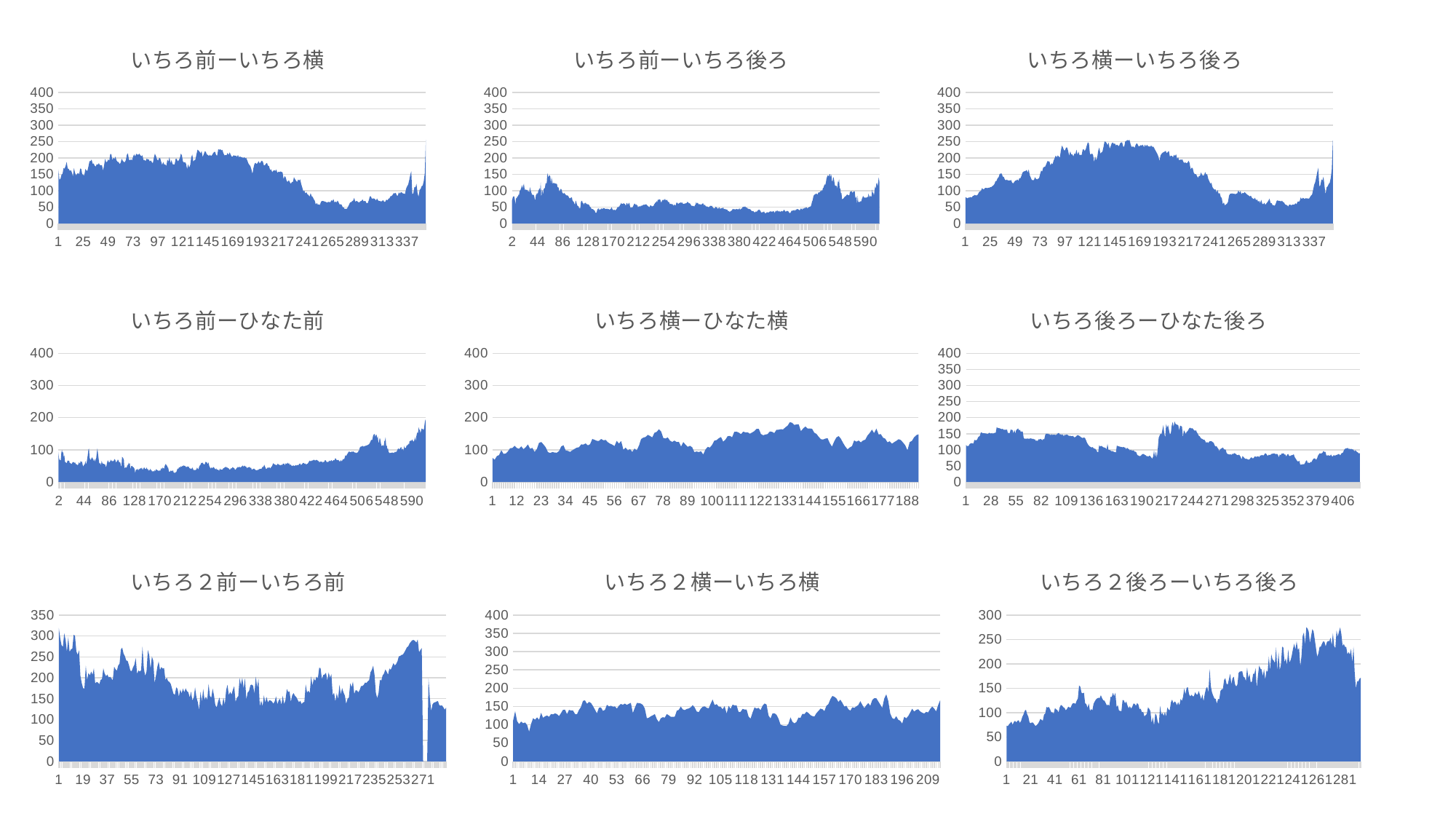

### Chart: いちろ前ーいちろ横

| Category |  |
|---|---|

### Chart: いちろ前ーいちろ後ろ

| Category |  |
|---|---|

### Chart: いちろ横ーいちろ後ろ

| Category |  |
|---|---|

### Chart: いちろ前ーひなた前

| Category |  |
|---|---|
| 1 | 93.70165420097983 |
| 2 | 75.39230729988306 |
| 3 | 68.39590631024637 |
| 4 | 68.92024376045111 |
| 5 | 66.82065548915246 |
| 6 | 90.97252332435328 |
| 7 | 100.11992808627062 |
| 8 | 89.94442728707543 |
| 9 | 93.8829057922687 |
| 10 | 77.60154637634484 |
| 11 | 82.78888814327681 |
| 12 | 62.70566162636353 |
| 13 | 61.78996682310163 |
| 14 | 59.682493245507096 |
| 15 | 58.74521257089806 |
| 16 | 65.09992319503918 |
| 17 | 67.17142249498666 |
| 18 | 65.07687761409578 |
| 19 | 66.0 |
| 20 | 58.22370651203855 |
| 21 | 59.52310475773252 |
| 22 | 56.40921910468182 |
| 23 | 56.1159513863928 |
| 24 | 59.11852501542981 |
| 25 | 62.14499175315739 |
| 26 | 61.644140029689765 |
| 27 | 61.78996682310163 |
| 28 | 58.80476171195663 |
| 29 | 60.83584469702052 |
| 30 | 54.954526656136345 |
| 31 | 55.95533933415113 |
| 32 | 53.563046963368315 |
| 33 | 52.754146756439916 |
| 34 | 54.24020648928247 |
| 35 | 61.14736298484179 |
| 36 | 59.16924876994806 |
| 37 | 57.12267500739089 |
| 38 | 65.55150646628954 |
| 39 | 62.056425936400814 |
| 40 | 63.99218702310463 |
| 41 | 58.1033561853358 |
| 42 | 48.948953002081666 |
| 43 | 49.76946855251722 |
| 44 | 54.2125446737192 |
| 45 | 55.37147279962851 |
| 46 | 65.84071688552609 |
| 47 | 55.78530272392541 |
| 48 | 59.27900134111572 |
| 49 | 71.84705978674423 |
| 50 | 83.94641147779933 |
| 51 | 100.4937809021036 |
| 52 | 103.6532681587995 |
| 53 | 76.47875521999558 |
| 54 | 69.3757882838098 |
| 55 | 69.21704992268884 |
| 56 | 73.20519107276478 |
| 57 | 76.83749084919418 |
| 58 | 73.70888684548153 |
| 59 | 70.3846574190711 |
| 60 | 64.66065264130884 |
| 61 | 71.37926869897169 |
| 62 | 62.40192304729078 |
| 63 | 70.32780389006896 |
| 64 | 74.31688906298487 |
| 65 | 91.14823092084673 |
| 66 | 104.87611739571598 |
| 67 | 88.09653795694811 |
| 68 | 72.9657453878188 |
| 69 | 58.42944463196617 |
| 70 | 57.14017850864661 |
| 71 | 59.590267661758325 |
| 72 | 50.90186637049765 |
| 73 | 65.4446330878247 |
| 74 | 59.74947698515862 |
| 75 | 56.178287620752556 |
| 76 | 56.83308895353129 |
| 77 | 56.36488268416781 |
| 78 | 54.46099521676041 |
| 79 | 55.072679252057455 |
| 80 | 45.17742799230607 |
| 81 | 49.98999899979995 |
| 82 | 58.86425061104575 |
| 83 | 66.40783086353596 |
| 84 | 66.90291473471092 |
| 85 | 61.07372593840988 |
| 86 | 60.975404877704584 |
| 87 | 63.99218702310463 |
| 88 | 70.09992867328754 |
| 89 | 63.89053137985315 |
| 90 | 67.67569726275453 |
| 91 | 64.1404708432983 |
| 92 | 65.03076195155643 |
| 93 | 64.71475874945375 |
| 94 | 70.09279563550022 |
| 95 | 71.4142842854285 |
| 96 | 67.29041536504289 |
| 97 | 60.21627686929839 |
| 98 | 63.17436188834834 |
| 99 | 65.23036102920173 |
| 100 | 70.07852738178792 |
| 101 | 67.38694235532579 |
| 102 | 62.20932405998316 |
| 103 | 61.04096984812741 |
| 104 | 61.04096984812741 |
| 105 | 52.716221412388805 |
| 106 | 46.216880033165374 |
| 107 | 77.9487010796203 |
| 108 | 76.76587783644501 |
| 109 | 73.81056834898374 |
| 110 | 69.74955196988724 |
| 111 | 42.43819034784589 |
| 112 | 44.8998886412873 |
| 113 | 46.20606020859169 |
| 114 | 44.01136216933077 |
| 115 | 46.4327470649756 |
| 116 | 54.589376255824725 |
| 117 | 50.37856687124 |
| 118 | 59.841457201508724 |
| 119 | 55.97320787662612 |
| 120 | 58.71967302361279 |
| 121 | 38.40572873934304 |
| 122 | 48.518037882832814 |
| 123 | 50.15974481593781 |
| 124 | 49.79959839195493 |
| 125 | 46.78675026115834 |
| 126 | 46.486557196677836 |
| 127 | 43.93176527297759 |
| 128 | 39.7994974842648 |
| 129 | 27.640549922170507 |
| 130 | 37.78888725538237 |
| 131 | 39.585350825778974 |
| 132 | 36.55133376499413 |
| 133 | 41.557189510360296 |
| 134 | 37.86819245752297 |
| 135 | 37.21558813185679 |
| 136 | 40.8166632639171 |
| 137 | 41.31585652022719 |
| 138 | 43.726422218150894 |
| 139 | 40.607881008493905 |
| 140 | 45.31004303683677 |
| 141 | 39.02563260217571 |
| 142 | 39.382737335030434 |
| 143 | 43.069710934716056 |
| 144 | 46.20606020859169 |
| 145 | 41.38840417314975 |
| 146 | 41.340053217188775 |
| 147 | 40.13726448077895 |
| 148 | 45.32107677449864 |
| 149 | 39.230090491866065 |
| 150 | 41.2674205639267 |
| 151 | 33.63034344160047 |
| 152 | 38.45776904605882 |
| 153 | 35.298725189445584 |
| 154 | 41.2674205639267 |
| 155 | 37.20215047547655 |
| 156 | 37.66961640367472 |
| 157 | 32.43454948045371 |
| 158 | 33.28663395418648 |
| 159 | 34.14674215792775 |
| 160 | 32.01562118716424 |
| 161 | 36.09709129556009 |
| 162 | 34.40930106817051 |
| 163 | 36.30426972134269 |
| 164 | 40.149719799769464 |
| 165 | 37.64306044943742 |
| 166 | 36.851051545376556 |
| 167 | 35.25620512760839 |
| 168 | 35.09985754956849 |
| 169 | 35.63705936241092 |
| 170 | 35.6931365951495 |
| 171 | 35.566838487557476 |
| 172 | 43.174066289845804 |
| 173 | 39.102429592034305 |
| 174 | 43.829214001622255 |
| 175 | 44.598206241955516 |
| 176 | 42.60281680828159 |
| 177 | 41.6293165929973 |
| 178 | 49.44694126030446 |
| 179 | 53.88877434122992 |
| 180 | 56.418082207746124 |
| 181 | 51.87484939737175 |
| 182 | 51.146847410177685 |
| 183 | 45.24378410345447 |
| 184 | 44.24929377967517 |
| 185 | 32.87856444554719 |
| 186 | 31.25699921617557 |
| 187 | 32.863353450309965 |
| 188 | 35.4259791678367 |
| 189 | 35.298725189445584 |
| 190 | 33.075670817082454 |
| 191 | 35.2845575287547 |
| 192 | 35.94440151122286 |
| 193 | 29.68164415931166 |
| 194 | 29.0 |
| 195 | 27.386127875258307 |
| 196 | 30.95157508108432 |
| 197 | 29.816103031751148 |
| 198 | 33.31666249791537 |
| 199 | 39.6232255123179 |
| 200 | 42.118879377305376 |
| 201 | 41.0731055558257 |
| 202 | 46.61544808322666 |
| 203 | 45.18849411078001 |
| 204 | 45.803929962395145 |
| 205 | 49.47726750741192 |
| 206 | 46.238512086787566 |
| 207 | 48.76474136094644 |
| 208 | 51.03920062069938 |
| 209 | 48.46648326421054 |
| 210 | 52.78257288158659 |
| 211 | 49.35585071701227 |
| 212 | 50.44799302251776 |
| 213 | 47.19110085598767 |
| 214 | 46.9148164229596 |
| 215 | 46.67976006793523 |
| 216 | 49.0 |
| 217 | 46.3033476111609 |
| 218 | 48.92851929090027 |
| 219 | 43.347433603386484 |
| 220 | 42.81354925721529 |
| 221 | 40.22437072223753 |
| 222 | 42.579337712087536 |
| 223 | 39.68626966596886 |
| 224 | 45.155287619502545 |
| 225 | 42.2729227756965 |
| 226 | 37.067505985701274 |
| 227 | 37.64306044943742 |
| 228 | 37.5632799419859 |
| 229 | 37.107950630558946 |
| 230 | 37.815340802378074 |
| 231 | 39.63584236521283 |
| 232 | 45.13313638558703 |
| 233 | 42.04759208325728 |
| 234 | 38.50973902793941 |
| 235 | 44.21538193886829 |
| 236 | 50.47771785649585 |
| 237 | 51.69139193328034 |
| 238 | 54.76312628037227 |
| 239 | 59.924953066314536 |
| 240 | 58.40376700179535 |
| 241 | 60.60528029800704 |
| 242 | 57.7148161220323 |
| 243 | 55.59676249567055 |
| 244 | 54.396691075836586 |
| 245 | 55.97320787662612 |
| 246 | 62.80923498976882 |
| 247 | 61.196405123176966 |
| 248 | 62.385895841928885 |
| 249 | 57.982756057296896 |
| 250 | 56.01785429664367 |
| 251 | 61.204574992397426 |
| 252 | 52.076866265166146 |
| 253 | 45.89117562233506 |
| 254 | 44.429719783046124 |
| 255 | 41.2189276910499 |
| 256 | 46.06517122512408 |
| 257 | 42.649736224272246 |
| 258 | 44.12482294582042 |
| 259 | 46.776062254106 |
| 260 | 45.89117562233506 |
| 261 | 43.12771730569565 |
| 262 | 40.66939881532551 |
| 263 | 39.07684736515984 |
| 264 | 42.36744032862972 |
| 265 | 37.282703764614496 |
| 266 | 38.768543949960254 |
| 267 | 38.41874542459709 |
| 268 | 35.7211421989835 |
| 269 | 35.76310948449533 |
| 270 | 41.94043395102154 |
| 271 | 38.768543949960254 |
| 272 | 38.768543949960254 |
| 273 | 38.28837943815329 |
| 274 | 38.535697735995385 |
| 275 | 40.50925820105819 |
| 276 | 43.71498598878879 |
| 277 | 42.8485705712571 |
| 278 | 46.292547996410825 |
| 279 | 45.8257569495584 |
| 280 | 47.59201613716318 |
| 281 | 44.88875137492688 |
| 282 | 45.09988913511872 |
| 283 | 44.48595283907045 |
| 284 | 42.22558466143482 |
| 285 | 42.2965719651132 |
| 286 | 38.768543949960254 |
| 287 | 38.0 |
| 288 | 42.261093218230876 |
| 289 | 42.320207938997655 |
| 290 | 42.77849927241488 |
| 291 | 46.52956049652737 |
| 292 | 45.05552130427524 |
| 293 | 43.9089968002003 |
| 294 | 43.347433603386484 |
| 295 | 38.72983346207417 |
| 296 | 37.881393849751625 |
| 297 | 40.55859958134649 |
| 298 | 44.328320518603 |
| 299 | 43.9203825119955 |
| 300 | 47.853944456021594 |
| 301 | 44.57577817604534 |
| 302 | 46.87216658103186 |
| 303 | 47.11687595755899 |
| 304 | 44.87761134463375 |
| 305 | 45.880278987817846 |
| 306 | 48.03123983409131 |
| 307 | 48.8978527135906 |
| 308 | 51.507281038703645 |
| 309 | 48.61069841094653 |
| 310 | 48.25971404805462 |
| 311 | 51.507281038703645 |
| 312 | 49.36598018878993 |
| 313 | 47.89572005931219 |
| 314 | 47.486840282335066 |
| 315 | 42.91852746774987 |
| 316 | 44.51965857910413 |
| 317 | 45.16635916254486 |
| 318 | 45.92385001282014 |
| 319 | 46.84015371452148 |
| 320 | 45.58508528016593 |
| 321 | 42.91852746774987 |
| 322 | 44.654227123532216 |
| 323 | 38.93584466786357 |
| 324 | 38.48376280978771 |
| 325 | 40.50925820105819 |
| 326 | 41.0731055558257 |
| 327 | 42.01190307520001 |
| 328 | 39.28103868280471 |
| 329 | 38.80721582386451 |
| 330 | 36.49657518178932 |
| 331 | 36.41428291206625 |
| 332 | 36.837480912787726 |
| 333 | 38.157568056677825 |
| 334 | 37.456641600656084 |
| 335 | 39.63584236521283 |
| 336 | 40.32369030731191 |
| 337 | 41.0 |
| 338 | 41.15823125451335 |
| 339 | 40.33608806019741 |
| 340 | 43.05810028322197 |
| 341 | 47.634021455258214 |
| 342 | 45.47526800360829 |
| 343 | 49.16299421312742 |
| 344 | 53.786615435440815 |
| 345 | 48.54894437575342 |
| 346 | 44.51965857910413 |
| 347 | 40.792156108742276 |
| 348 | 40.98780306383839 |
| 349 | 44.799553569204235 |
| 350 | 43.73785545725808 |
| 351 | 44.181444068749045 |
| 352 | 46.292547996410825 |
| 353 | 44.31703961232068 |
| 354 | 42.08325082500163 |
| 355 | 45.35416188179427 |
| 356 | 47.791212581394085 |
| 357 | 49.4064773081425 |
| 358 | 55.10898293381942 |
| 359 | 58.58327406350724 |
| 360 | 56.40921910468182 |
| 361 | 55.42562584220407 |
| 362 | 54.20332093147061 |
| 363 | 53.23532661682466 |
| 364 | 53.103672189407014 |
| 365 | 51.980765673468106 |
| 366 | 56.65686189686118 |
| 367 | 55.47972602672079 |
| 368 | 55.10898293381942 |
| 369 | 53.08483775994799 |
| 370 | 53.009433122794285 |
| 371 | 51.0098029794274 |
| 372 | 54.0 |
| 373 | 53.33854141237835 |
| 374 | 52.65928218272634 |
| 375 | 57.253820833198546 |
| 376 | 56.69215113223346 |
| 377 | 57.463031594234565 |
| 378 | 51.778373863998475 |
| 379 | 55.776339069537364 |
| 380 | 58.642987645583 |
| 381 | 55.614746245937326 |
| 382 | 57.645468165329355 |
| 383 | 60.266076693277455 |
| 384 | 54.909015653169384 |
| 385 | 59.23681287847955 |
| 386 | 55.02726596879042 |
| 387 | 52.773099207835045 |
| 388 | 54.323107422164284 |
| 389 | 51.61395160225576 |
| 390 | 49.47726750741192 |
| 391 | 51.11751167652823 |
| 392 | 50.75431016179808 |
| 393 | 51.778373863998475 |
| 394 | 49.42671342502959 |
| 395 | 50.20956084253277 |
| 396 | 53.31041174104736 |
| 397 | 50.68530358989675 |
| 398 | 52.16320542297991 |
| 399 | 52.5642464038057 |
| 400 | 53.28226721902888 |
| 401 | 51.85556864985669 |
| 402 | 56.74504383644443 |
| 403 | 55.96427431853289 |
| 404 | 57.445626465380286 |
| 405 | 52.24940191045253 |
| 406 | 54.2125446737192 |
| 407 | 56.16938667993447 |
| 408 | 58.240879114244144 |
| 409 | 59.405386961116584 |
| 410 | 59.16079783099616 |
| 411 | 56.089214649520635 |
| 412 | 57.9396237474839 |
| 413 | 55.57877292636101 |
| 414 | 54.58021619598075 |
| 415 | 56.32938842203065 |
| 416 | 56.52433104425032 |
| 417 | 59.22837157984339 |
| 418 | 61.95159400693416 |
| 419 | 66.01514977639603 |
| 420 | 66.18156843109719 |
| 421 | 64.52131430775415 |
| 422 | 65.01538279515087 |
| 423 | 66.41535966928132 |
| 424 | 67.07458535093602 |
| 425 | 66.55824516917495 |
| 426 | 68.92024376045111 |
| 427 | 69.44062211702888 |
| 428 | 67.50555532695068 |
| 429 | 66.61080993352356 |
| 430 | 68.82586723027906 |
| 431 | 68.20557161991974 |
| 432 | 68.46897107449476 |
| 433 | 66.61831579978588 |
| 434 | 65.34523701081817 |
| 435 | 63.67888189973188 |
| 436 | 60.4979338490167 |
| 437 | 64.01562309311689 |
| 438 | 63.30086887239384 |
| 439 | 62.40192304729078 |
| 440 | 63.953107821277925 |
| 441 | 60.382116557802114 |
| 442 | 61.00819617067857 |
| 443 | 63.631753079732135 |
| 444 | 62.20128616033595 |
| 445 | 68.33008122342603 |
| 446 | 67.70524351924303 |
| 447 | 65.34523701081817 |
| 448 | 61.806148561449774 |
| 449 | 62.20128616033595 |
| 450 | 62.6418390534633 |
| 451 | 62.473994589749104 |
| 452 | 67.01492371106603 |
| 453 | 63.99218702310463 |
| 454 | 65.87867636800242 |
| 455 | 66.2117814289874 |
| 456 | 68.41052550594829 |
| 457 | 63.76519426771944 |
| 458 | 65.62011886609167 |
| 459 | 67.60917097554147 |
| 460 | 68.47627326307996 |
| 461 | 67.26812023536856 |
| 462 | 73.54590403278758 |
| 463 | 73.32121111929344 |
| 464 | 69.49100661236676 |
| 465 | 67.68308503607086 |
| 466 | 67.60177512462228 |
| 467 | 69.18092222571191 |
| 468 | 67.55738301621814 |
| 469 | 64.56779382943171 |
| 470 | 63.05553108173778 |
| 471 | 67.05967491719595 |
| 472 | 67.34240862933252 |
| 473 | 63.702433234531945 |
| 474 | 67.49074010558782 |
| 475 | 71.16178749862878 |
| 476 | 71.442284397967 |
| 477 | 70.8660708661063 |
| 478 | 76.34788798650555 |
| 479 | 83.46855695410099 |
| 480 | 80.48602363143554 |
| 481 | 82.60750571225353 |
| 482 | 87.03447592764606 |
| 483 | 88.76936408468859 |
| 484 | 92.56889326334198 |
| 485 | 94.65199416811038 |
| 486 | 94.38220171197534 |
| 487 | 92.76852914647294 |
| 488 | 93.28987083279728 |
| 489 | 93.24162160752032 |
| 490 | 95.12623192369179 |
| 491 | 92.82779756085996 |
| 492 | 95.71833680126291 |
| 493 | 93.56281312572854 |
| 494 | 92.03803561571705 |
| 495 | 91.88035698668132 |
| 496 | 91.22499657440389 |
| 497 | 89.57120072880568 |
| 498 | 90.75791976461338 |
| 499 | 92.3417565351667 |
| 500 | 91.68969407736073 |
| 501 | 97.13907555664713 |
| 502 | 98.55962662266938 |
| 503 | 106.36258740741502 |
| 504 | 108.93576088686396 |
| 505 | 110.69326989478628 |
| 506 | 110.23611023616536 |
| 507 | 110.80162453682708 |
| 508 | 112.70314991161516 |
| 509 | 110.03181358134565 |
| 510 | 110.14535850411491 |
| 511 | 112.196256622046 |
| 512 | 111.54819586169917 |
| 513 | 113.06635220082056 |
| 514 | 113.56055653262712 |
| 515 | 113.64418154925487 |
| 516 | 115.45994976614185 |
| 517 | 115.27792503337315 |
| 518 | 117.37120600896968 |
| 519 | 119.0546093185812 |
| 520 | 122.4540730233176 |
| 521 | 126.40806936267953 |
| 522 | 131.2288078129189 |
| 523 | 129.96153277027784 |
| 524 | 131.77632564311392 |
| 525 | 142.91256067959876 |
| 526 | 147.04421103872127 |
| 527 | 149.29166085217219 |
| 528 | 147.77685881084358 |
| 529 | 139.82846634358827 |
| 530 | 147.28543716199508 |
| 531 | 146.574213284602 |
| 532 | 135.34031180694095 |
| 533 | 142.00704207890536 |
| 534 | 122.10651088291729 |
| 535 | 123.24366109459748 |
| 536 | 136.53937161126822 |
| 537 | 134.63654778699578 |
| 538 | 123.14625451064275 |
| 539 | 113.13266548614507 |
| 540 | 111.74077143102244 |
| 541 | 114.03069762129844 |
| 542 | 114.79547029391011 |
| 543 | 110.1044958210154 |
| 544 | 127.16917865583626 |
| 545 | 128.67012085173465 |
| 546 | 139.1617763611833 |
| 547 | 111.87493016757597 |
| 548 | 113.81564040148436 |
| 549 | 101.83319694480774 |
| 550 | 104.64702575802143 |
| 551 | 93.5040106091712 |
| 552 | 91.16468614545876 |
| 553 | 89.71064596802321 |
| 554 | 90.44888059008801 |
| 555 | 90.78546139112804 |
| 556 | 91.4166286842826 |
| 557 | 91.20855223058855 |
| 558 | 91.62968951164245 |
| 559 | 90.98901032542337 |
| 560 | 89.6827742657418 |
| 561 | 93.20407716403827 |
| 562 | 94.18598621875762 |
| 563 | 91.88579868510693 |
| 564 | 94.72064188971694 |
| 565 | 96.44687656943589 |
| 566 | 101.34100848126586 |
| 567 | 104.72344532147517 |
| 568 | 102.62553288534 |
| 569 | 102.61578825892242 |
| 570 | 103.61467077590895 |
| 571 | 107.34989520255714 |
| 572 | 109.09628774619236 |
| 573 | 100.71246198956712 |
| 574 | 101.31140113531151 |
| 575 | 104.16813332300815 |
| 576 | 96.13532129243653 |
| 577 | 112.43664882946307 |
| 578 | 105.27582818482124 |
| 579 | 106.02829810951414 |
| 580 | 106.7379969832674 |
| 581 | 113.45924378383631 |
| 582 | 113.8859078200635 |
| 583 | 115.11733144926528 |
| 584 | 119.15116449284078 |
| 585 | 115.13036089581236 |
| 586 | 128.58849093134268 |
| 587 | 126.04761005270984 |
| 588 | 129.04650324592293 |
| 589 | 127.30278865759382 |
| 590 | 132.33291351738615 |
| 591 | 129.6803763103732 |
| 592 | 126.7990536242286 |
| 593 | 125.0799744163709 |
| 594 | 131.0076333653883 |
| 595 | 139.67462188959024 |
| 596 | 126.85818854137875 |
| 597 | 139.76050944383397 |
| 598 | 149.34858553063032 |
| 599 | 154.4474020500183 |
| 600 | 152.0855022676389 |
| 601 | 170.52858997833766 |
| 602 | 161.77762515255316 |
| 603 | 162.68988905276197 |
| 604 | 151.2613632095123 |
| 605 | 159.29218436571205 |
| 606 | 166.21672599350524 |
| 607 | 164.7057983193063 |
| 608 | 165.16355530200966 |
| 609 | 160.39638399914134 |
| 610 | 166.4932431061393 |
| 611 | 181.1684299208888 |
| 612 | 194.71004082994796 |
| 613 | 182.67731112538306 |

### Chart: いちろ横ーひなた横

| Category |  |
|---|---|

### Chart: いちろ後ろーひなた後ろ

| Category |  |
|---|---|

### Chart: いちろ２前ーいちろ前

| Category |  |
|---|---|

### Chart: いちろ２横ーいちろ横

| Category |  |
|---|---|

### Chart: いちろ２後ろーいちろ後ろ

| Category |  |
|---|---|